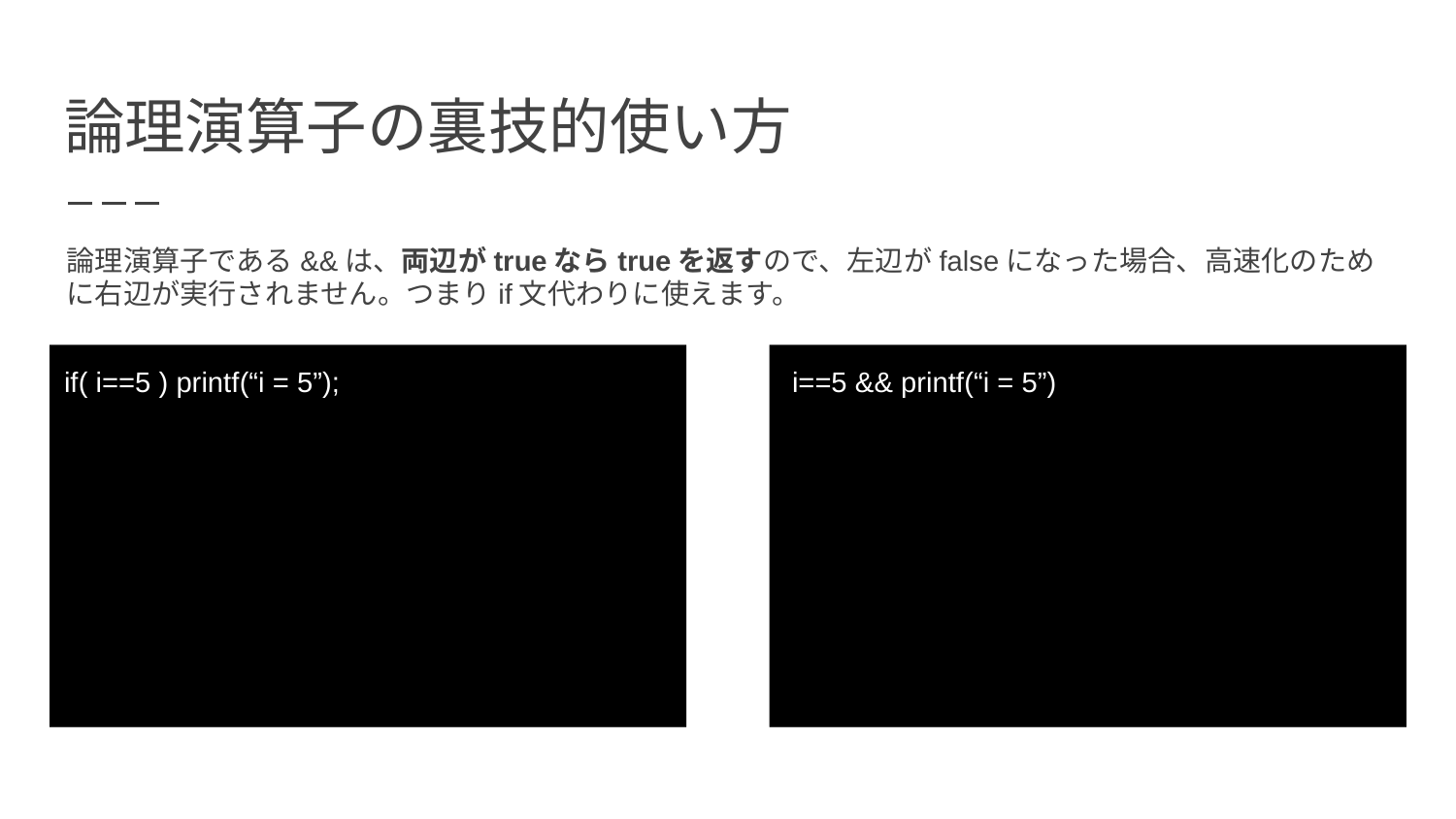

# 論理演算子の裏技的使い方
論理演算子である&&は、両辺がtrueならtrueを返すので、左辺がfalseになった場合、高速化のために右辺が実行されません。つまりif文代わりに使えます。
if( i==5 ) printf(“i = 5”);
 i==5 && printf(“i = 5”)